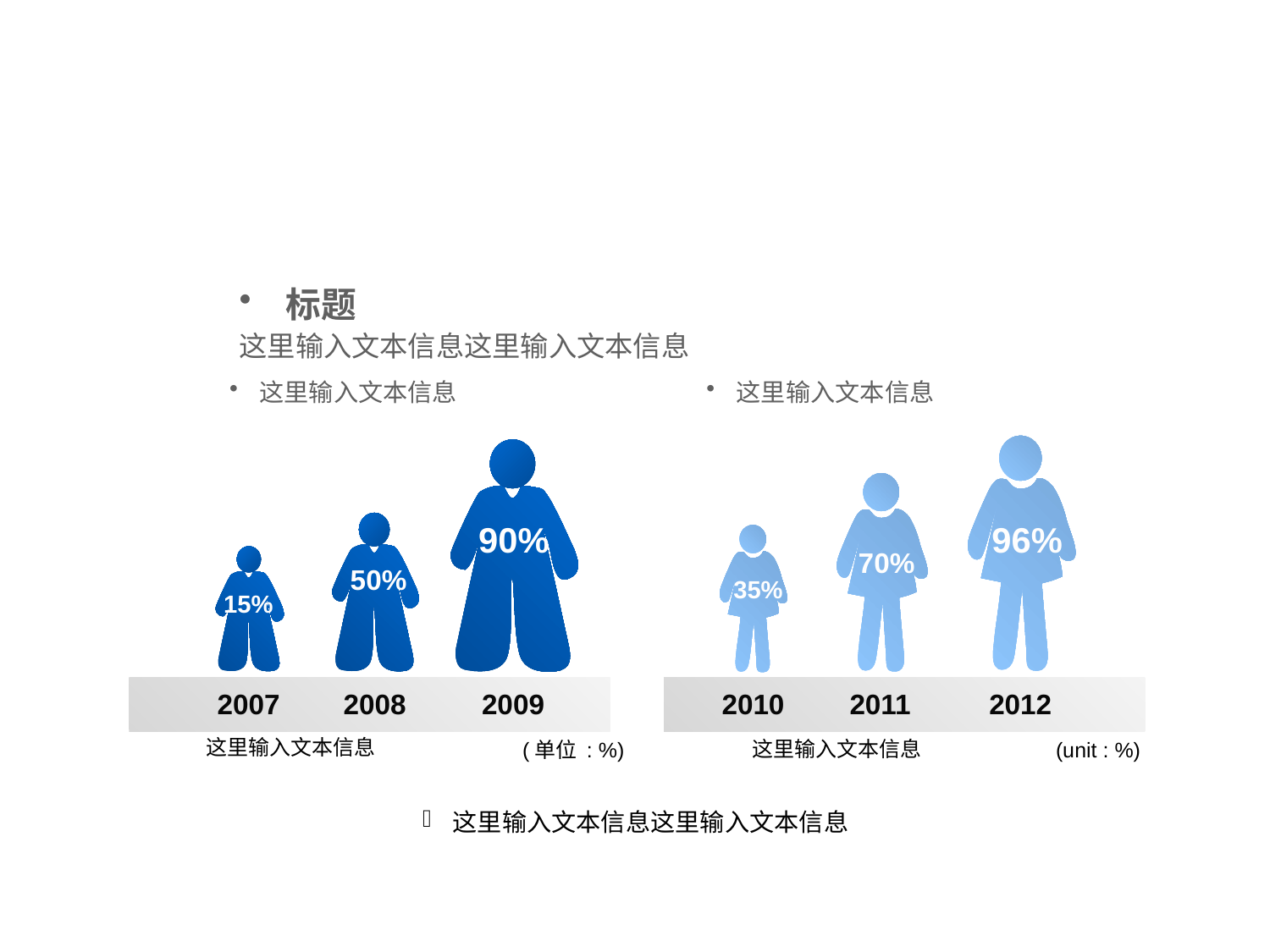

标题
这里输入文本信息这里输入文本信息
这里输入文本信息
这里输入文本信息

96%

90%

70%

50%

35%

15%

2007
2008
2009
2010
2011
2012
这里输入文本信息
这里输入文本信息
(单位 : %)
(unit : %)
这里输入文本信息这里输入文本信息